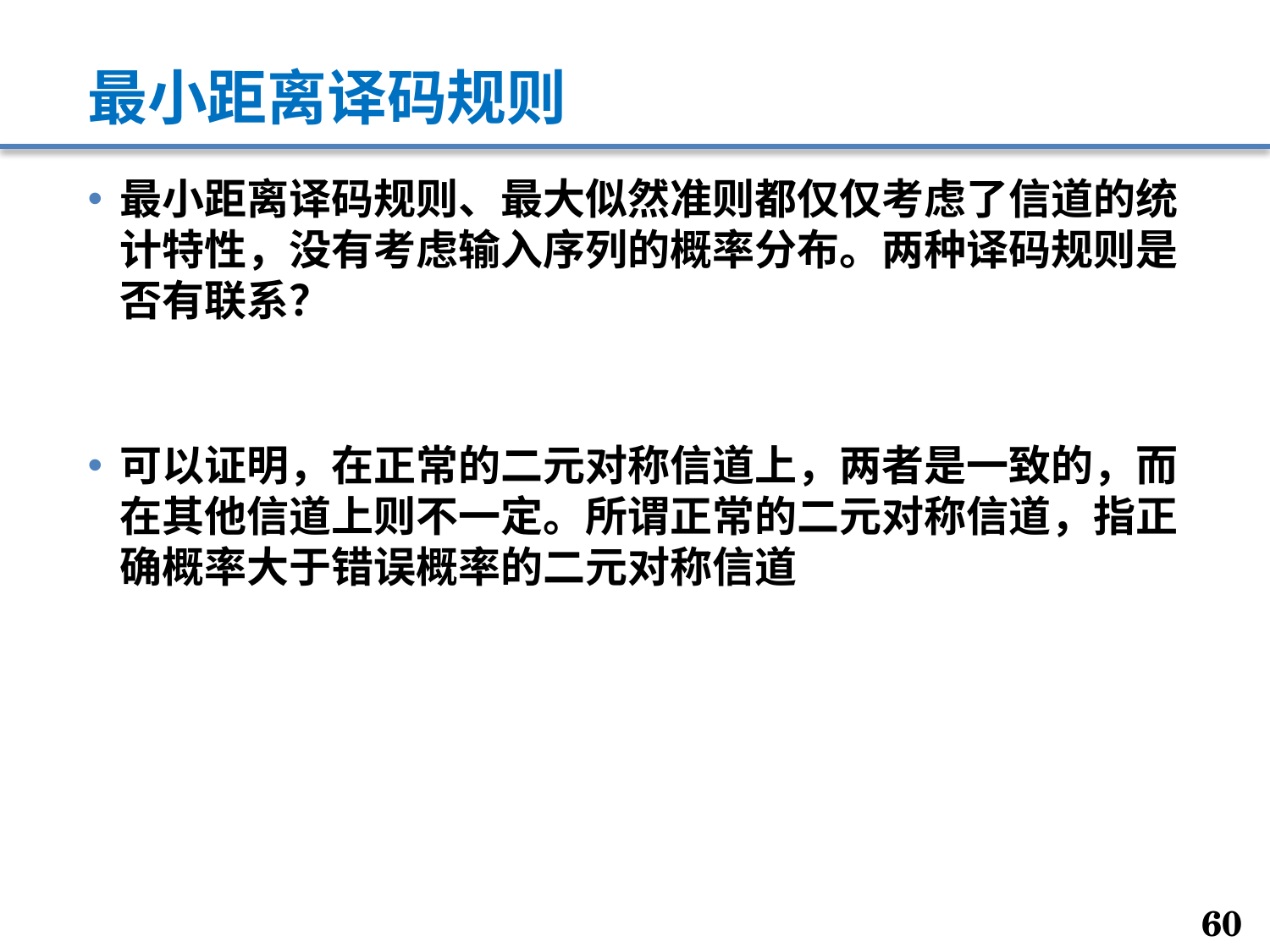

# 最小距离译码规则
最小距离译码规则、最大似然准则都仅仅考虑了信道的统计特性，没有考虑输入序列的概率分布。两种译码规则是否有联系？

可以证明，在正常的二元对称信道上，两者是一致的，而在其他信道上则不一定。所谓正常的二元对称信道，指正确概率大于错误概率的二元对称信道

60